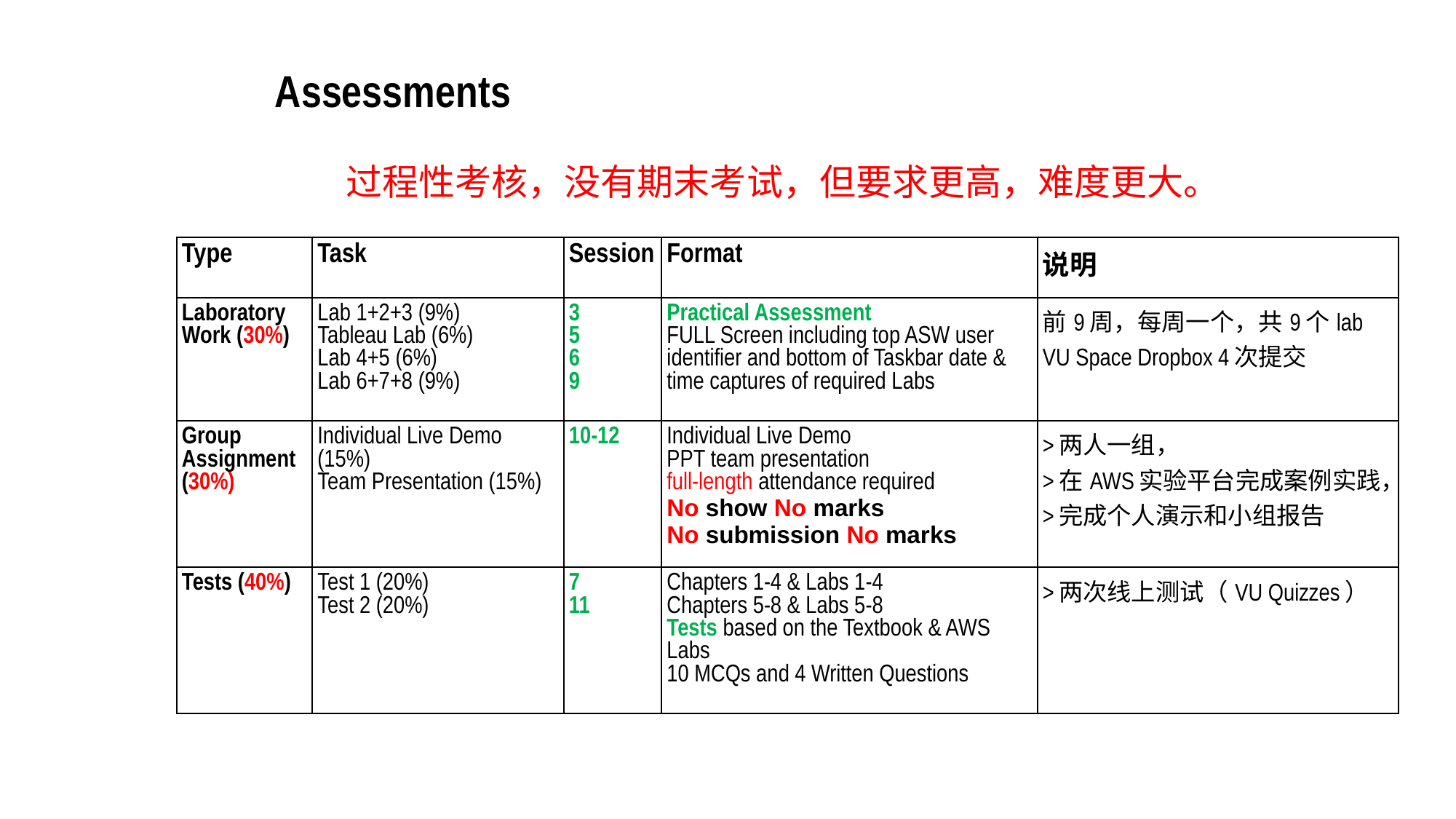

Assessments
过程性考核，没有期末考试，但要求更高，难度更大。

| Type | Task | Session | Format | 说明 |
| --- | --- | --- | --- | --- |
| Laboratory Work (30%) | Lab 1+2+3 (9%) Tableau Lab (6%) Lab 4+5 (6%) Lab 6+7+8 (9%) | 3 5 6 9 | Practical Assessment FULL Screen including top ASW user identifier and bottom of Taskbar date & time captures of required Labs | 前9周，每周一个，共9个lab VU Space Dropbox 4次提交 |
| Group Assignment (30%) | Individual Live Demo (15%) Team Presentation (15%) | 10-12 | Individual Live Demo PPT team presentation full-length attendance required No show No marks No submission No marks | >两人一组， >在AWS实验平台完成案例实践， >完成个人演示和小组报告 |
| Tests (40%) | Test 1 (20%) Test 2 (20%) | 7 11 | Chapters 1-4 & Labs 1-4 Chapters 5-8 & Labs 5-8 Tests based on the Textbook & AWS Labs 10 MCQs and 4 Written Questions | >两次线上测试（VU Quizzes） |